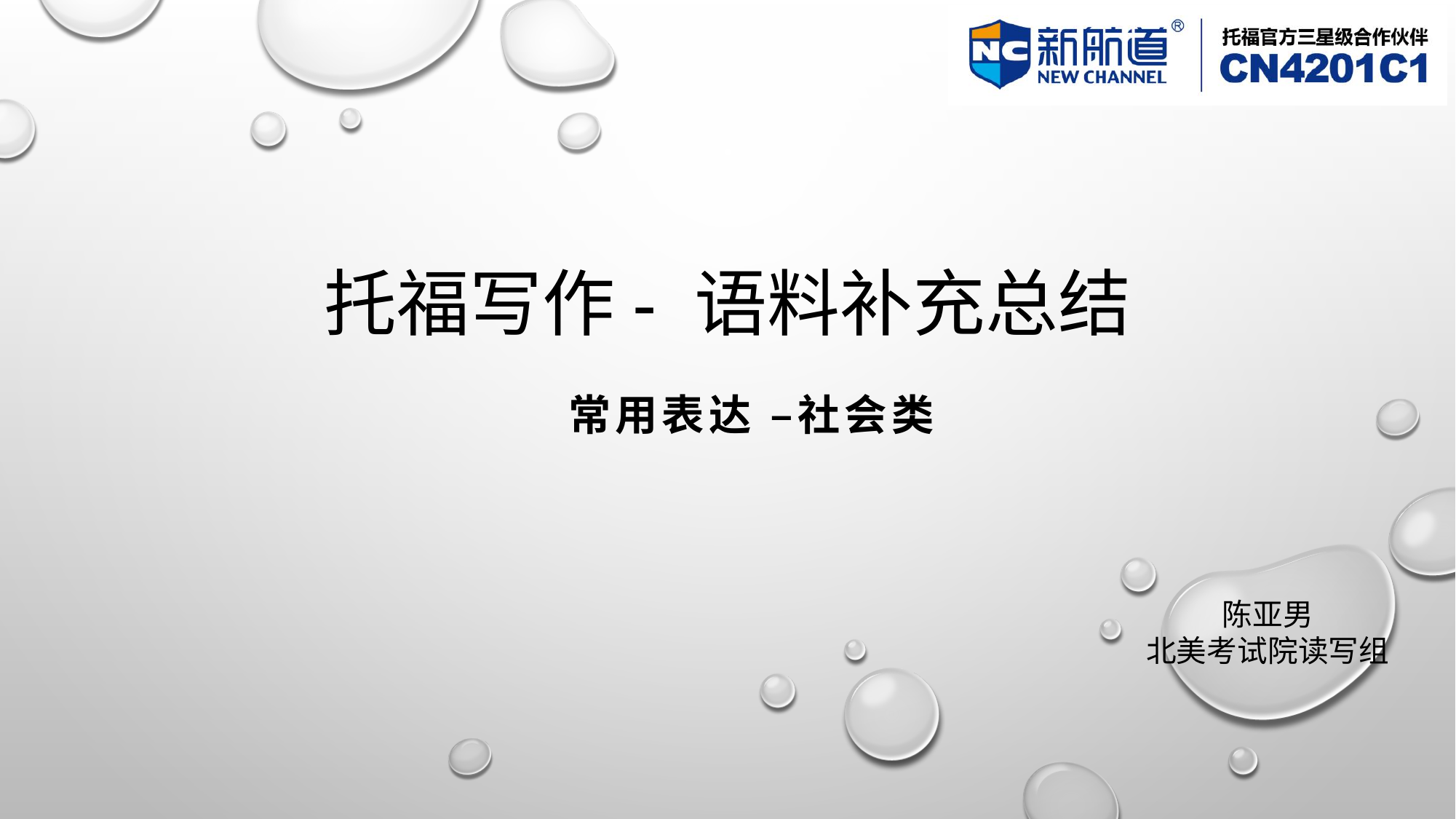

# 托福写作- 语料补充总结
常用表达 –社会类
陈亚男
北美考试院读写组